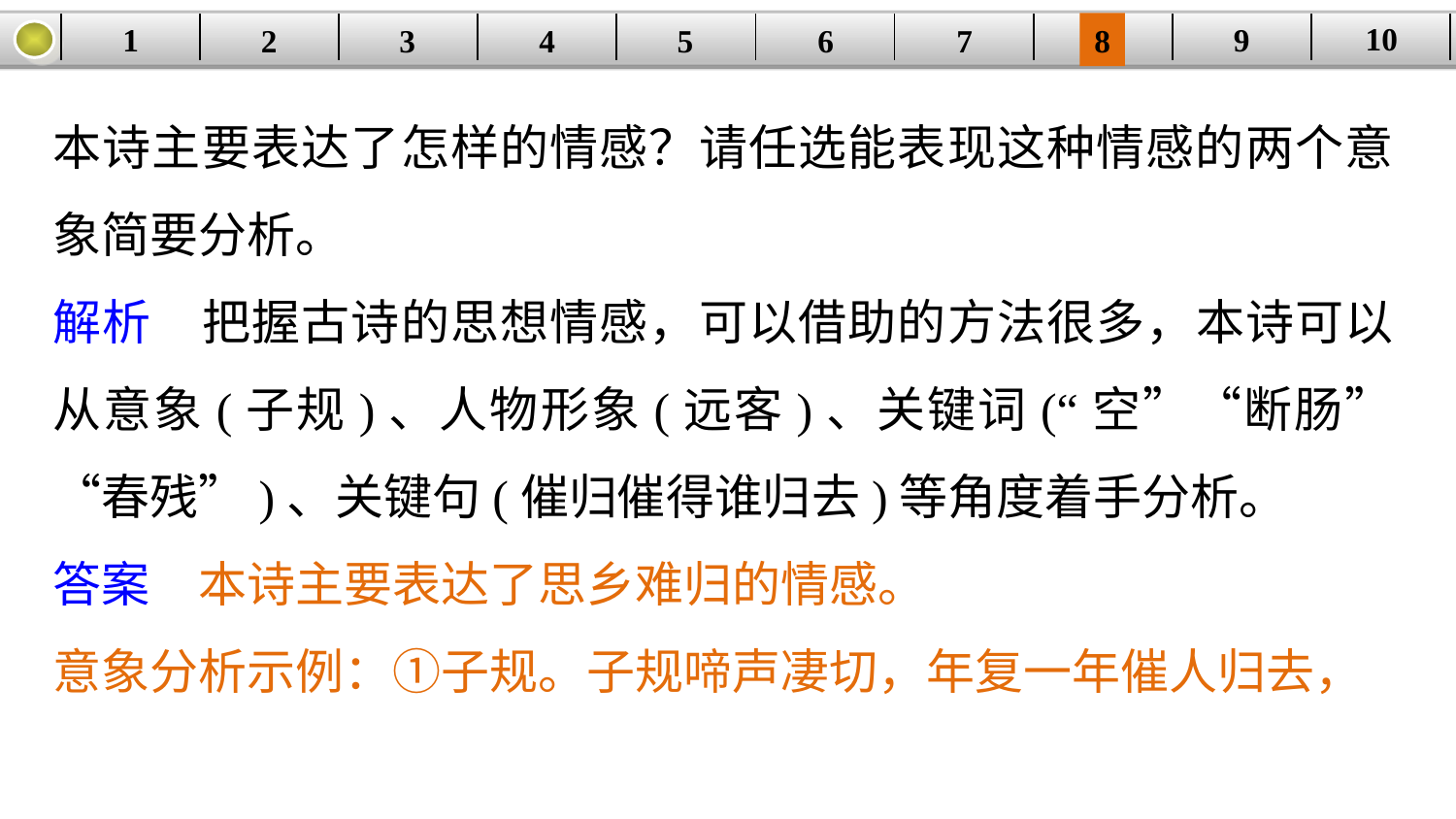

10

9
1
3
4
5
6
8
2
|  |  |  |  |  |  |  |  |  |  |
| --- | --- | --- | --- | --- | --- | --- | --- | --- | --- |
7

本诗主要表达了怎样的情感？请任选能表现这种情感的两个意象简要分析。
解析　把握古诗的思想情感，可以借助的方法很多，本诗可以从意象(子规)、人物形象(远客)、关键词(“空”“断肠”“春残”)、关键句(催归催得谁归去)等角度着手分析。
答案　本诗主要表达了思乡难归的情感。
意象分析示例：①子规。子规啼声凄切，年复一年催人归去，